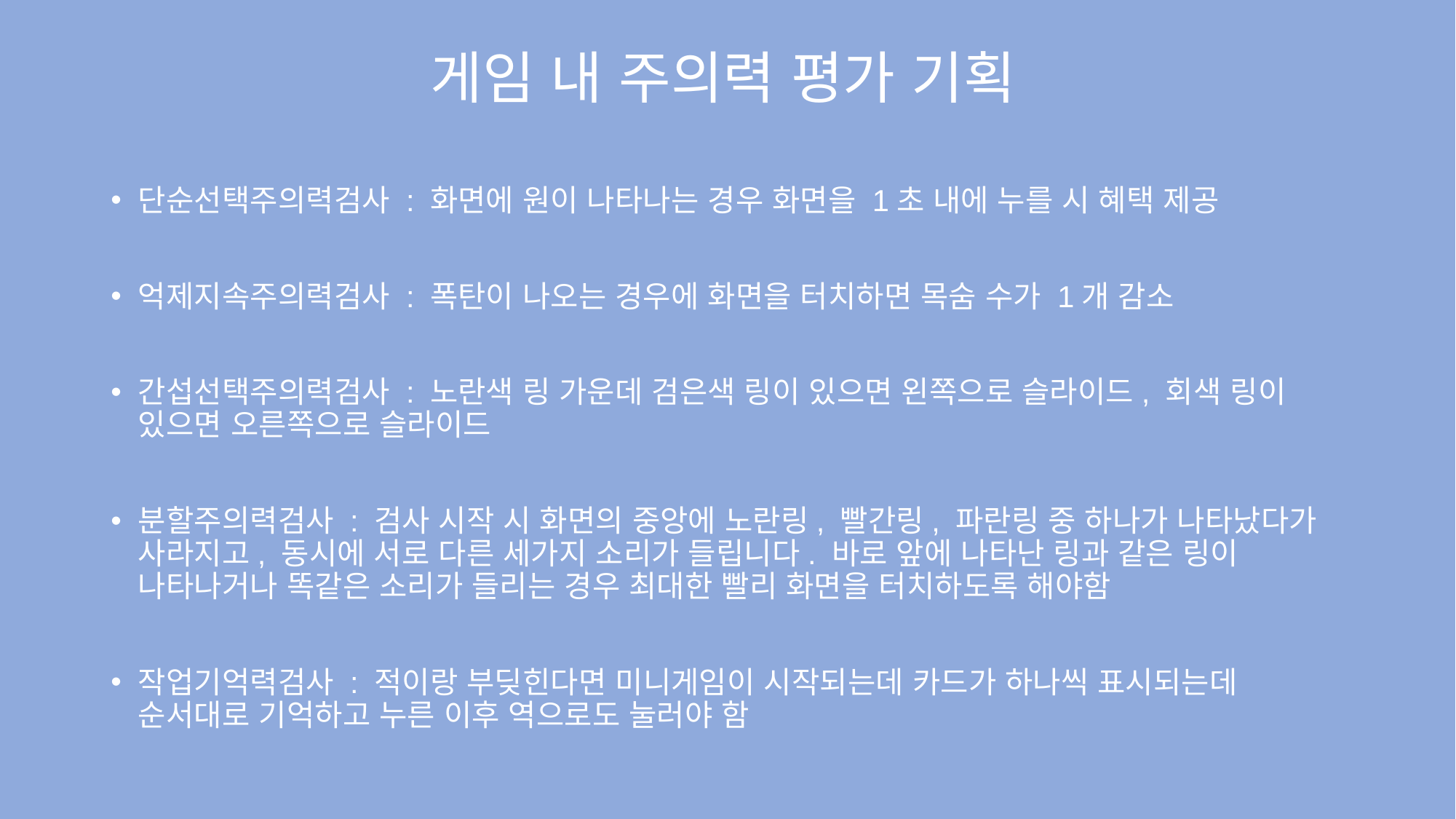

# 게임 내 주의력 평가 기획
단순선택주의력검사 : 화면에 원이 나타나는 경우 화면을 1초 내에 누를 시 혜택 제공

억제지속주의력검사 : 폭탄이 나오는 경우에 화면을 터치하면 목숨 수가 1개 감소

간섭선택주의력검사 : 노란색 링 가운데 검은색 링이 있으면 왼쪽으로 슬라이드, 회색 링이 있으면 오른쪽으로 슬라이드

분할주의력검사 : 검사 시작 시 화면의 중앙에 노란링, 빨간링, 파란링 중 하나가 나타났다가 사라지고, 동시에 서로 다른 세가지 소리가 들립니다. 바로 앞에 나타난 링과 같은 링이 나타나거나 똑같은 소리가 들리는 경우 최대한 빨리 화면을 터치하도록 해야함

작업기억력검사 : 적이랑 부딪힌다면 미니게임이 시작되는데 카드가 하나씩 표시되는데 순서대로 기억하고 누른 이후 역으로도 눌러야 함